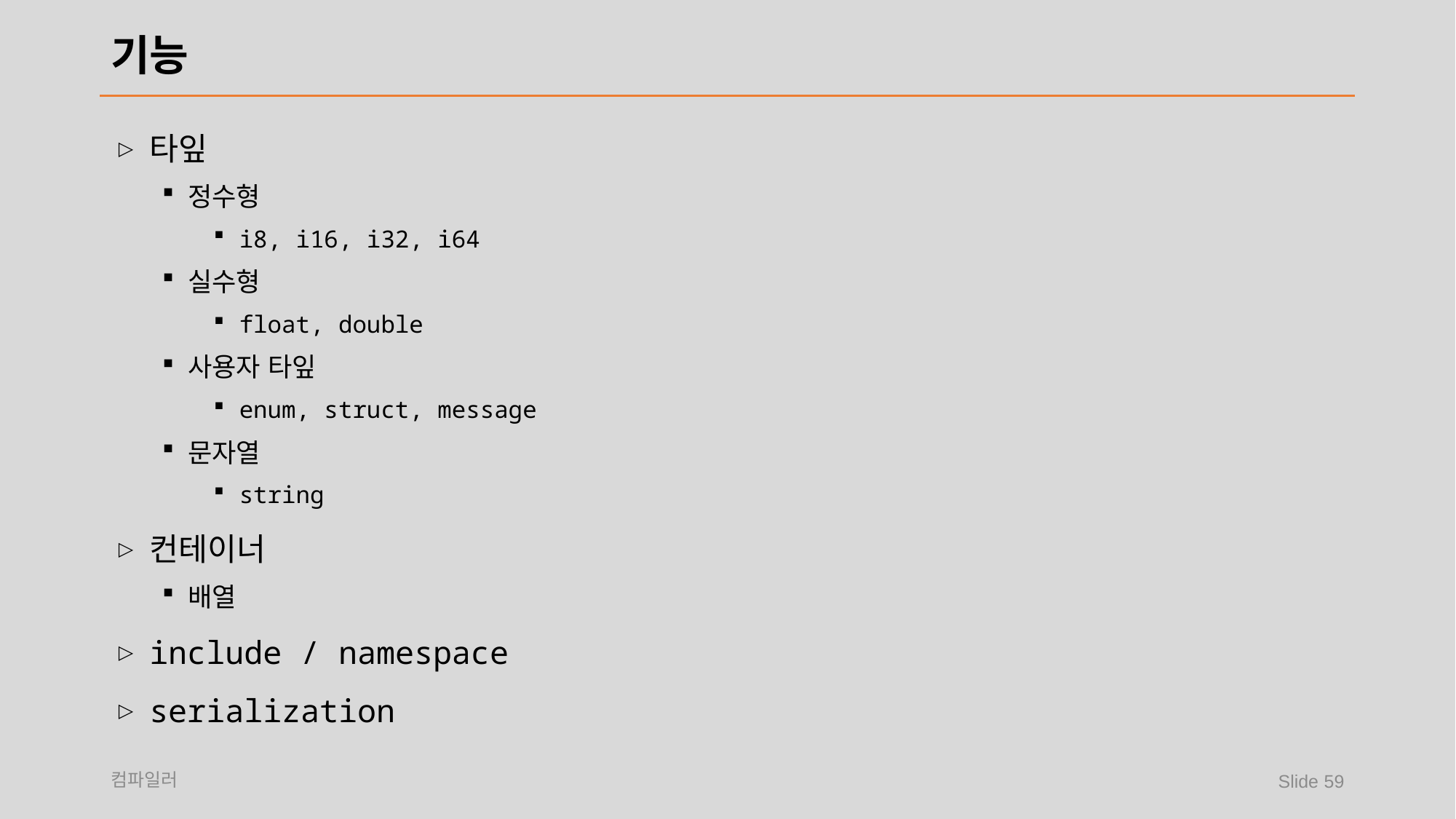

# 기능
타잎
정수형
i8, i16, i32, i64
실수형
float, double
사용자 타잎
enum, struct, message
문자열
string
컨테이너
배열
include / namespace
serialization

컴파일러
59